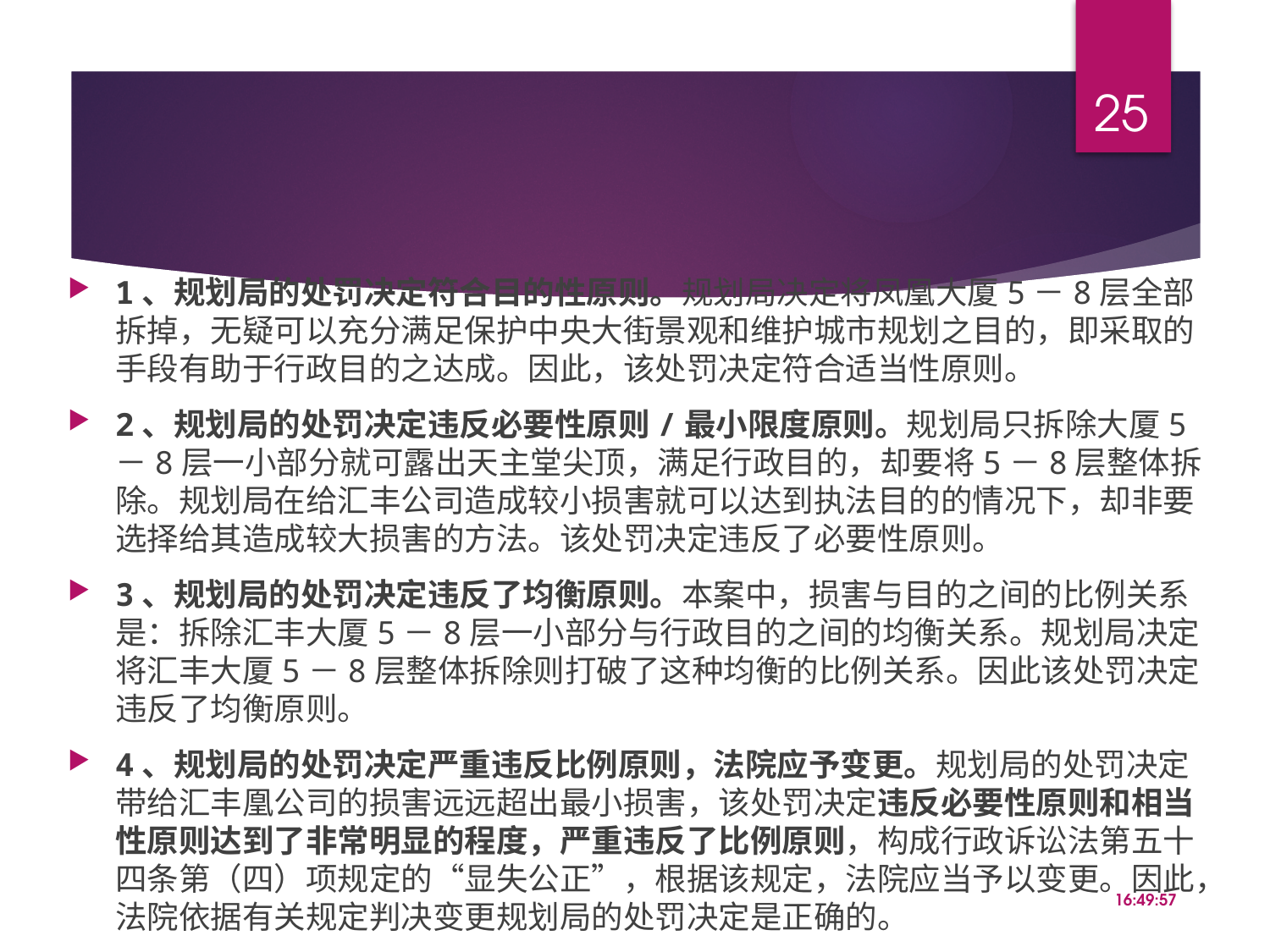

25
1、规划局的处罚决定符合目的性原则。规划局决定将凤凰大厦5－8层全部拆掉，无疑可以充分满足保护中央大街景观和维护城市规划之目的，即采取的手段有助于行政目的之达成。因此，该处罚决定符合适当性原则。
2、规划局的处罚决定违反必要性原则/最小限度原则。规划局只拆除大厦5－8层一小部分就可露出天主堂尖顶，满足行政目的，却要将5－8层整体拆除。规划局在给汇丰公司造成较小损害就可以达到执法目的的情况下，却非要选择给其造成较大损害的方法。该处罚决定违反了必要性原则。
3、规划局的处罚决定违反了均衡原则。本案中，损害与目的之间的比例关系是：拆除汇丰大厦5－8层一小部分与行政目的之间的均衡关系。规划局决定将汇丰大厦5－8层整体拆除则打破了这种均衡的比例关系。因此该处罚决定违反了均衡原则。
4、规划局的处罚决定严重违反比例原则，法院应予变更。规划局的处罚决定带给汇丰凰公司的损害远远超出最小损害，该处罚决定违反必要性原则和相当性原则达到了非常明显的程度，严重违反了比例原则，构成行政诉讼法第五十四条第（四）项规定的“显失公正”，根据该规定，法院应当予以变更。因此，法院依据有关规定判决变更规划局的处罚决定是正确的。

16:49:57